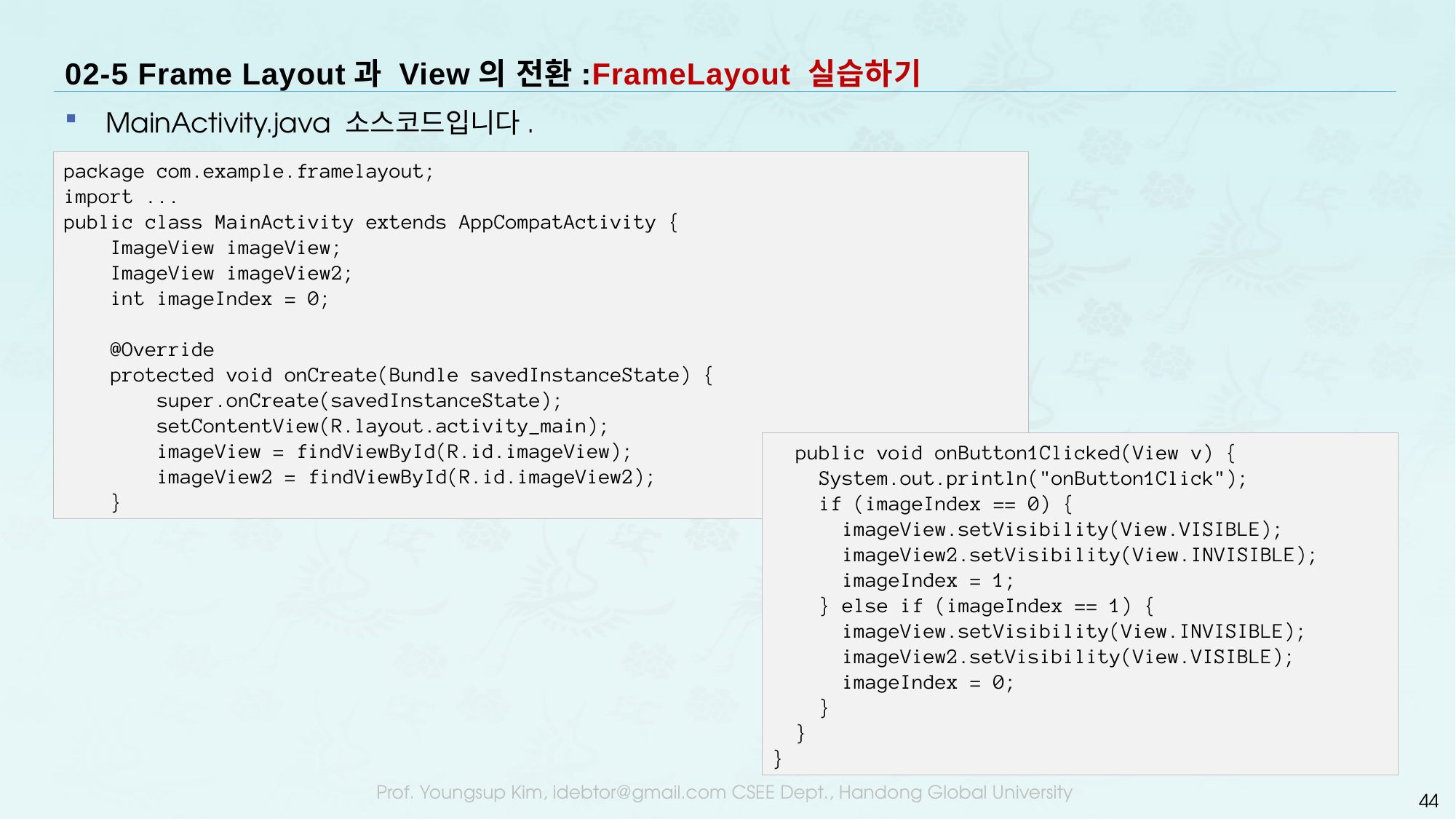

# 02-5 Frame Layout과 View의 전환:FrameLayout 실습하기
MainActivity.java 소스코드입니다.
package com.example.framelayout;
import ...
public class MainActivity extends AppCompatActivity {
    ImageView imageView;
    ImageView imageView2;
    int imageIndex = 0;

    @Override
    protected void onCreate(Bundle savedInstanceState) {
        super.onCreate(savedInstanceState);
        setContentView(R.layout.activity_main);
        imageView = findViewById(R.id.imageView);
        imageView2 = findViewById(R.id.imageView2);
    }
  public void onButton1Clicked(View v) {
    System.out.println("onButton1Click");
    if (imageIndex == 0) {
      imageView.setVisibility(View.VISIBLE);
      imageView2.setVisibility(View.INVISIBLE);
      imageIndex = 1;
    } else if (imageIndex == 1) {
      imageView.setVisibility(View.INVISIBLE);
      imageView2.setVisibility(View.VISIBLE);
      imageIndex = 0;
    }
  }
}
44